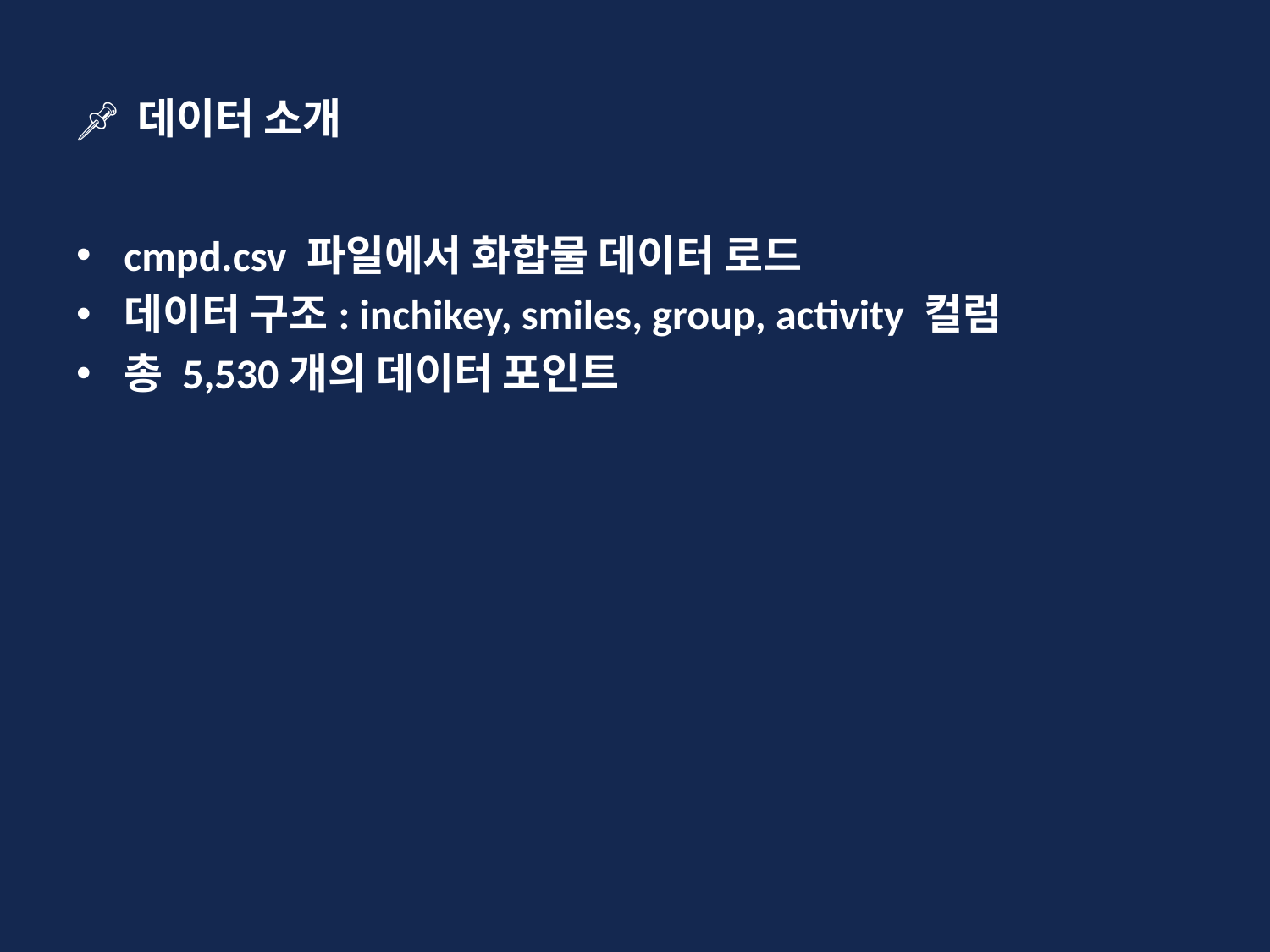

# 📌 데이터 소개
cmpd.csv 파일에서 화합물 데이터 로드
데이터 구조: inchikey, smiles, group, activity 컬럼
총 5,530개의 데이터 포인트